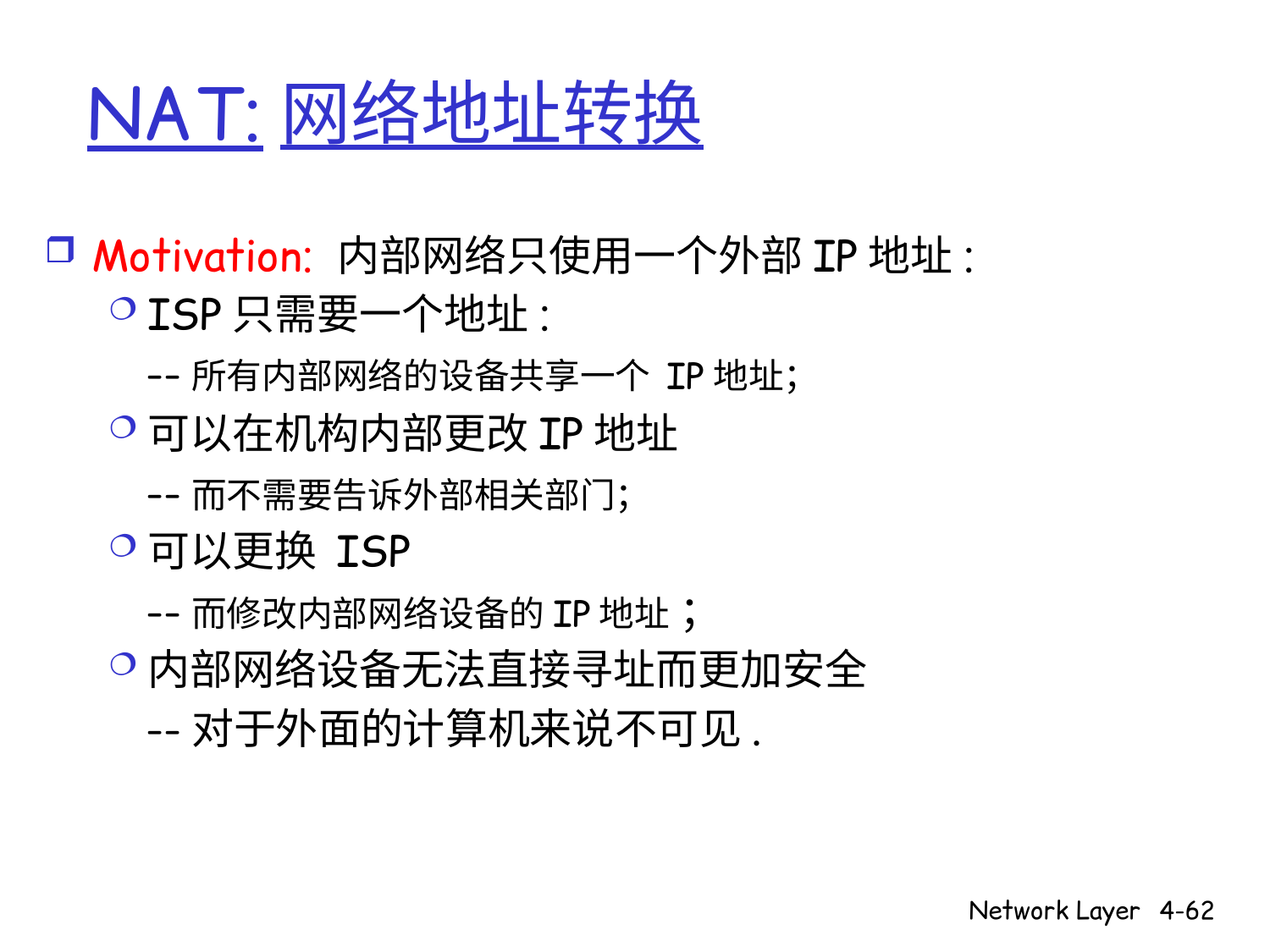

# NAT:网络地址转换
Motivation: 内部网络只使用一个外部IP地址:
ISP只需要一个地址:
   --所有内部网络的设备共享一个 IP地址；
可以在机构内部更改IP地址
   --而不需要告诉外部相关部门；
可以更换 ISP
   --而修改内部网络设备的IP地址 ；
内部网络设备无法直接寻址而更加安全
   --对于外面的计算机来说不可见.

Network Layer
4-62